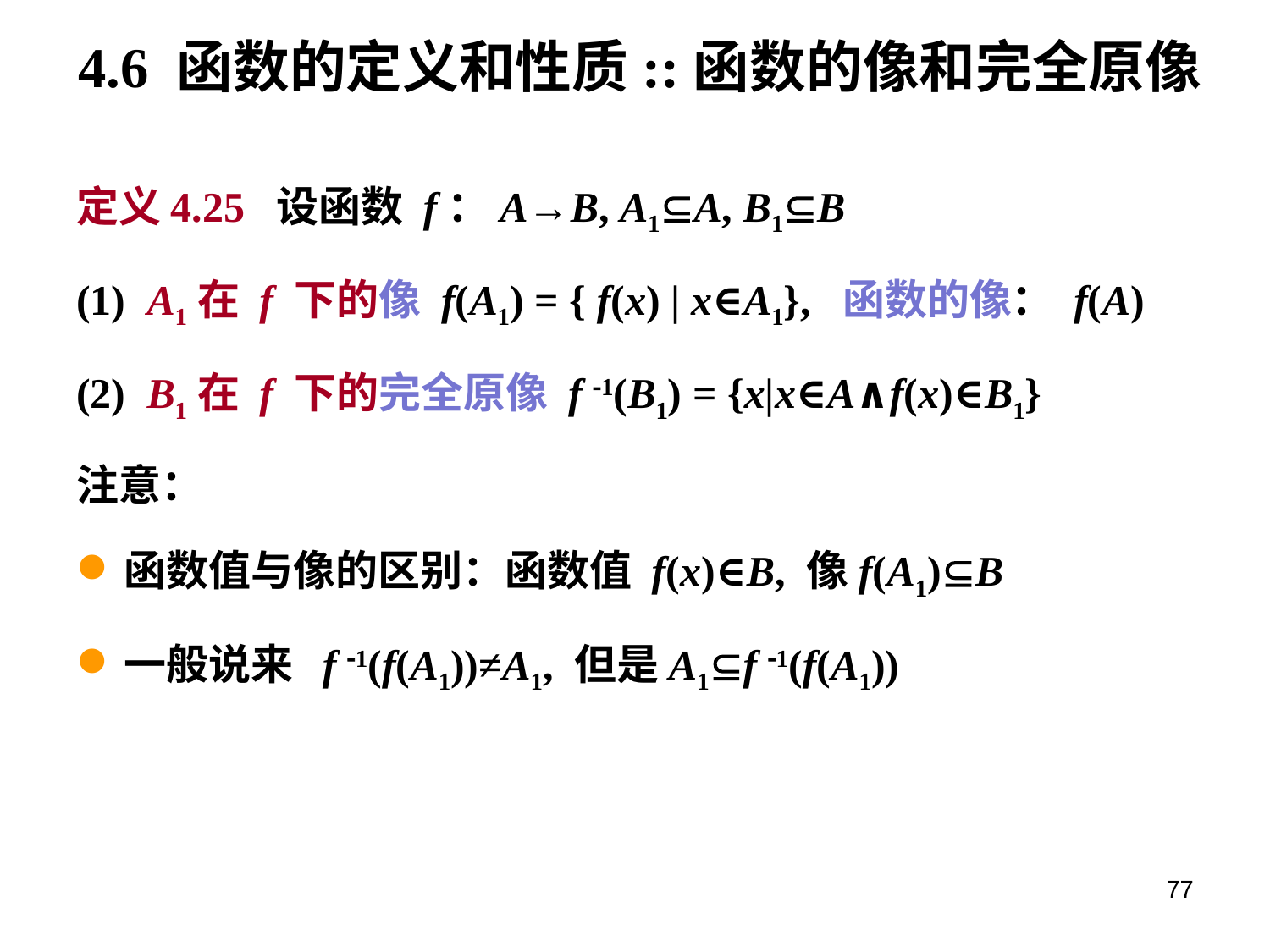

# 4.6 函数的定义和性质::函数的像和完全原像
定义4.25  设函数 f：A→B, A1⊆A, B1⊆B
(1)  A1在 f 下的像 f(A1) = { f(x) | x∈A1},  函数的像： f(A)
(2)  B1在 f 下的完全原像 f −1(B1) = {x|x∈A∧f(x)∈B1}
注意：
函数值与像的区别：函数值 f(x)∈B, 像f(A1)⊆B
一般说来  f −1(f(A1))≠A1, 但是A1⊆f −1(f(A1))
77